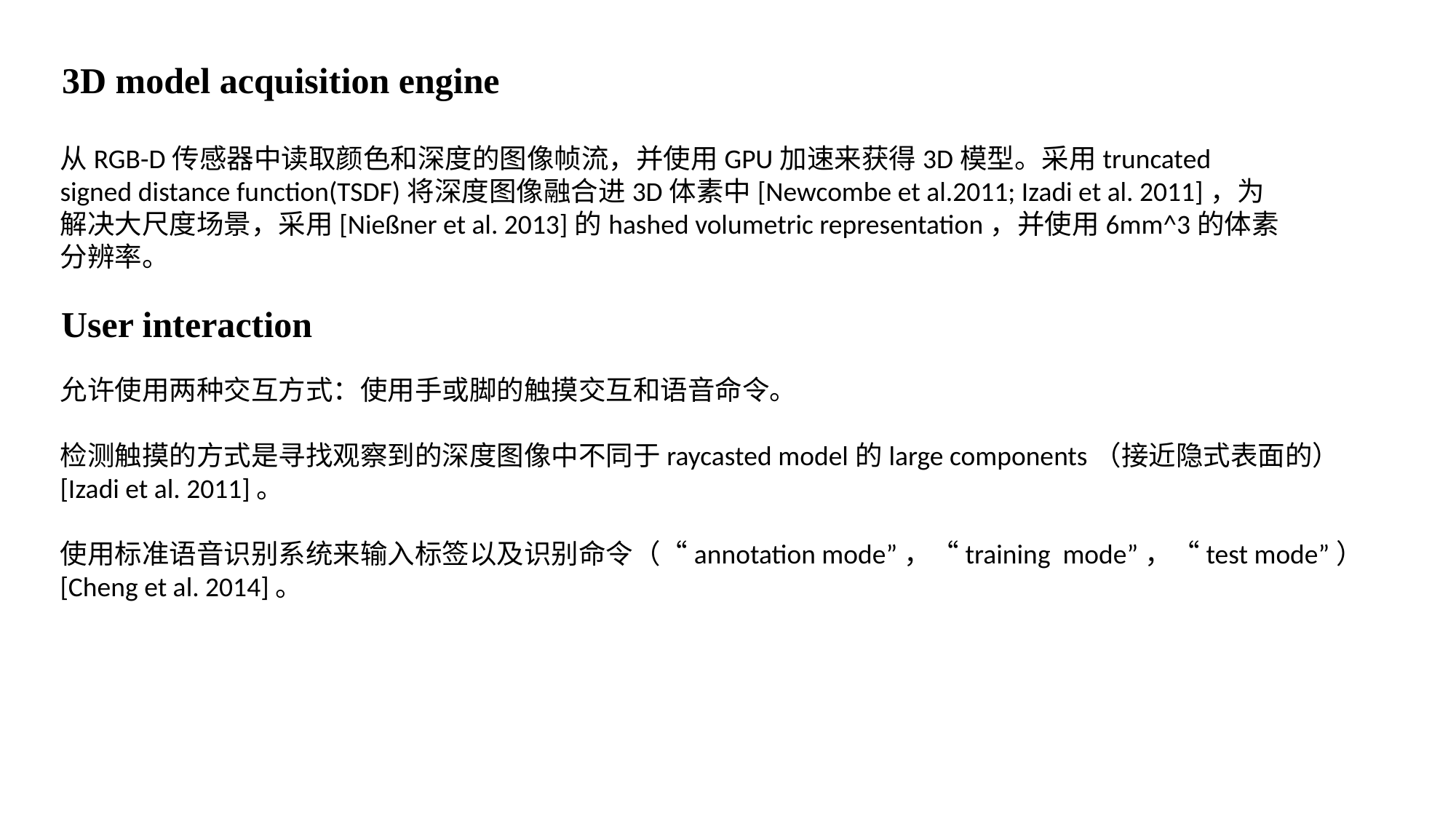

3D model acquisition engine
从RGB-D传感器中读取颜色和深度的图像帧流，并使用GPU加速来获得3D模型。采用truncated signed distance function(TSDF)将深度图像融合进3D体素中[Newcombe et al.2011; Izadi et al. 2011]，为解决大尺度场景，采用[Nießner et al. 2013]的hashed volumetric representation，并使用6mm^3的体素分辨率。
User interaction
允许使用两种交互方式：使用手或脚的触摸交互和语音命令。

检测触摸的方式是寻找观察到的深度图像中不同于raycasted model的large components（接近隐式表面的） [Izadi et al. 2011]。

使用标准语音识别系统来输入标签以及识别命令（“annotation mode”，“training  mode”，“test mode”）
[Cheng et al. 2014]。